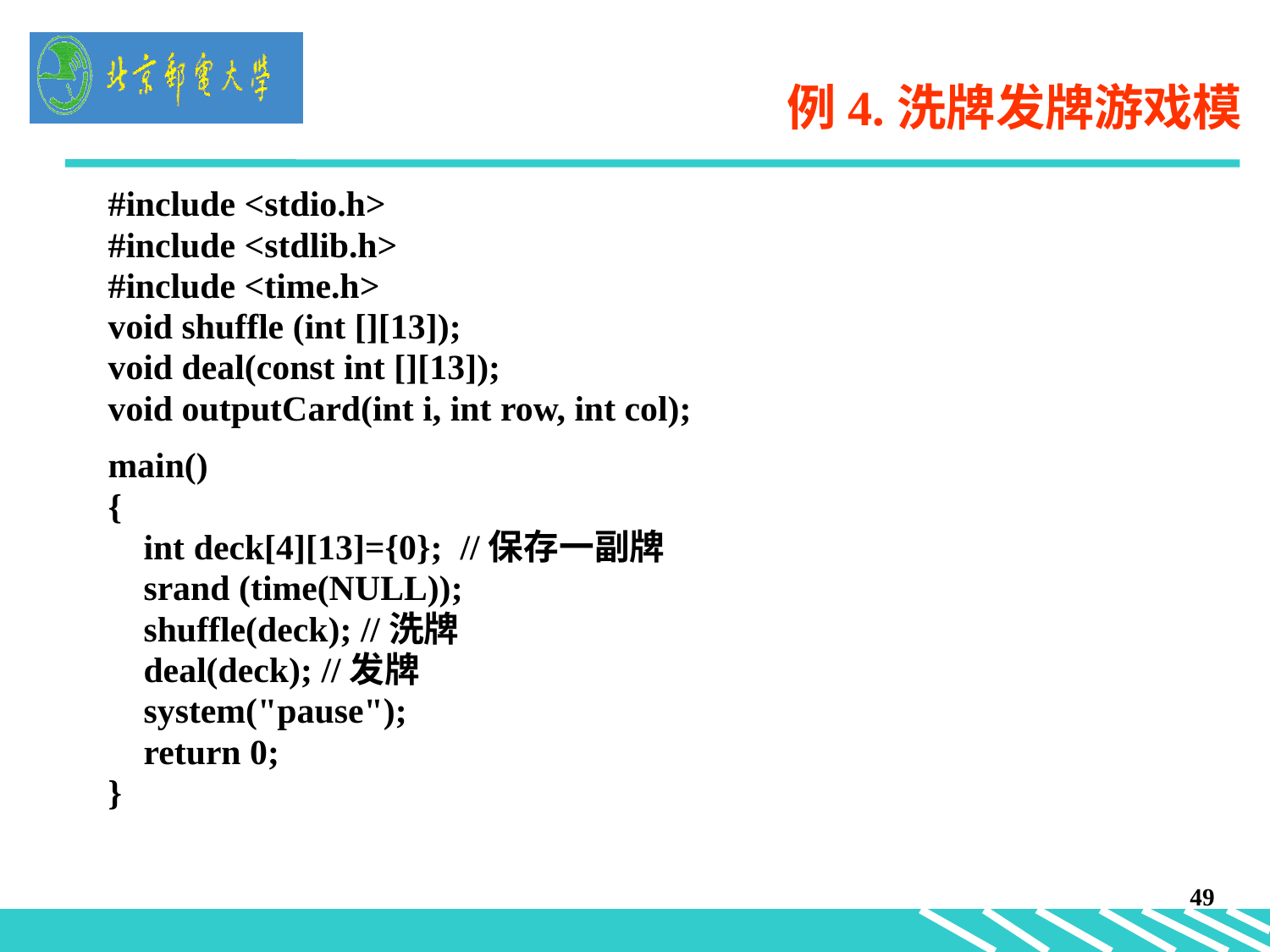

# 例4.洗牌发牌游戏模
#include <stdio.h>
#include <stdlib.h>
#include <time.h>
void shuffle (int [][13]);
void deal(const int [][13]);
void outputCard(int i, int row, int col);

main()
{
    int deck[4][13]={0};  //保存一副牌
    srand (time(NULL));
    shuffle(deck); //洗牌
    deal(deck); //发牌
    system("pause");
    return 0;
}
49